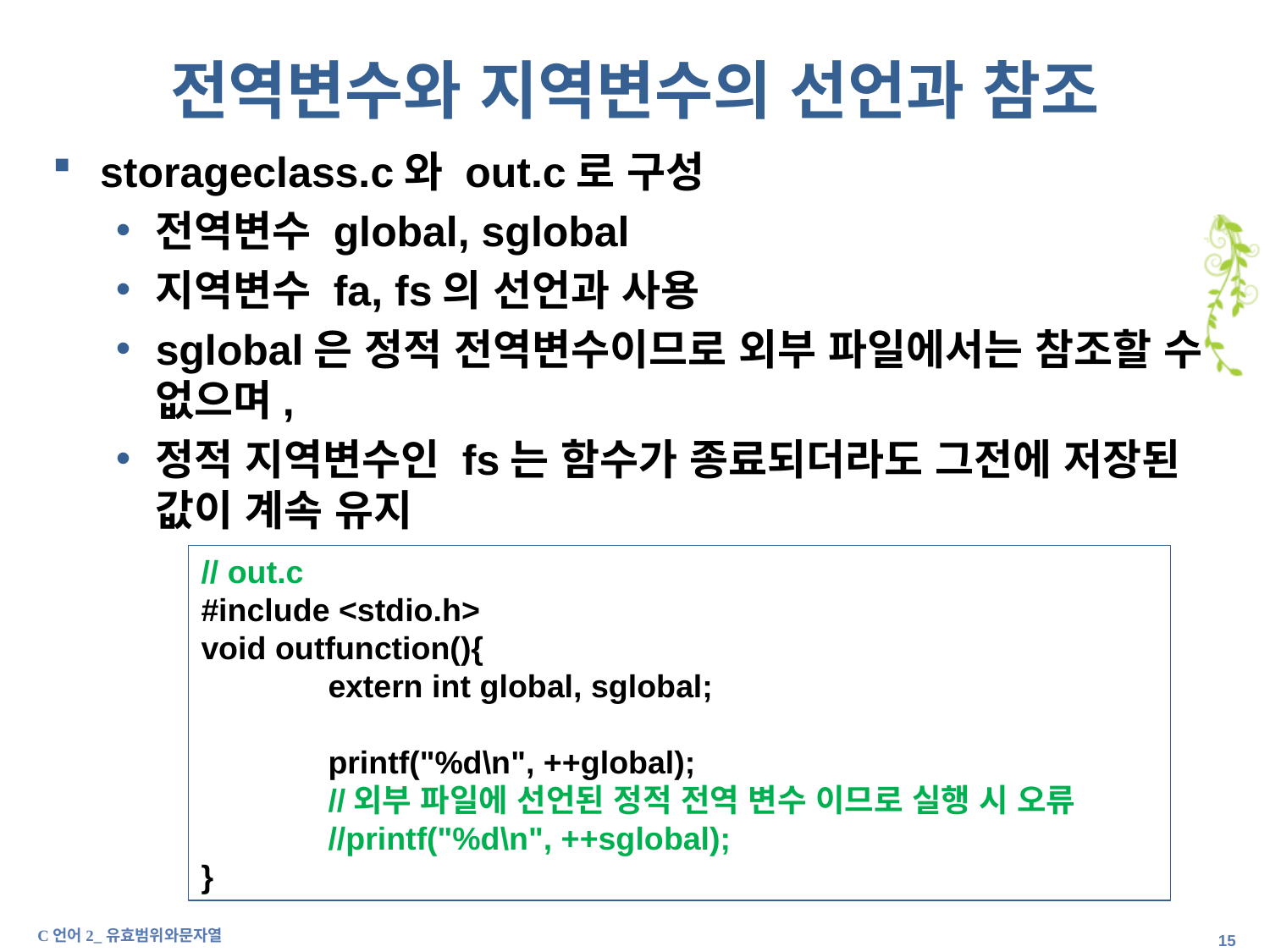

# 전역변수와 지역변수의 선언과 참조
storageclass.c와 out.c로 구성
전역변수 global, sglobal
지역변수 fa, fs의 선언과 사용
sglobal은 정적 전역변수이므로 외부 파일에서는 참조할 수 없으며,
정적 지역변수인 fs는 함수가 종료되더라도 그전에 저장된 값이 계속 유지
// out.c
#include <stdio.h>
void outfunction(){
	extern int global, sglobal;

	printf("%d\n", ++global);
	//외부 파일에 선언된 정적 전역 변수 이므로 실행 시 오류
	//printf("%d\n", ++sglobal);
}
C언어2_유효범위와문자열
15